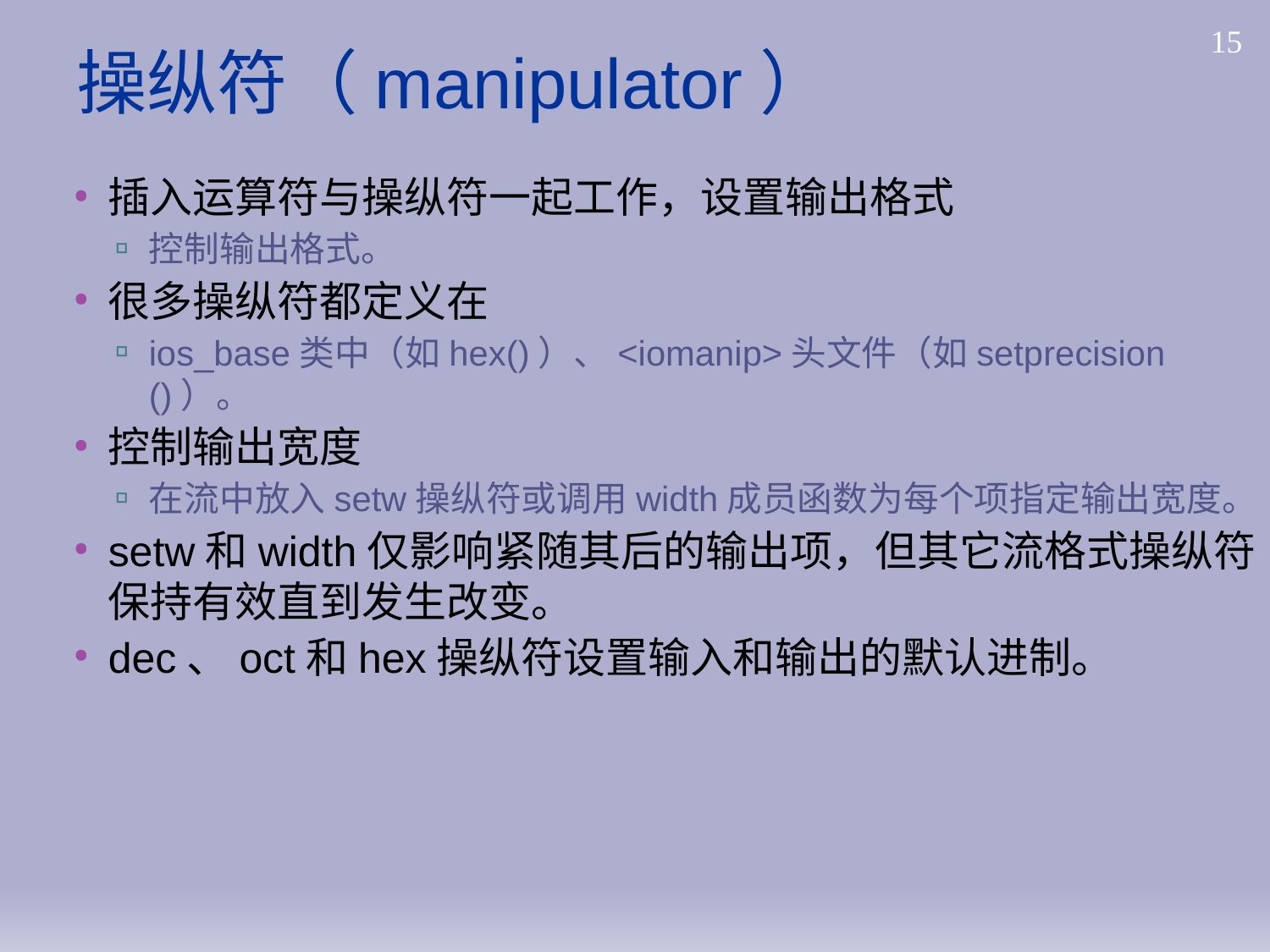

# 操纵符（manipulator）
15
插入运算符与操纵符一起工作，设置输出格式
控制输出格式。
很多操纵符都定义在
ios_base类中（如hex()）、<iomanip>头文件（如setprecision()）。
控制输出宽度
在流中放入setw操纵符或调用width成员函数为每个项指定输出宽度。
setw和width仅影响紧随其后的输出项，但其它流格式操纵符保持有效直到发生改变。
dec、oct和hex操纵符设置输入和输出的默认进制。